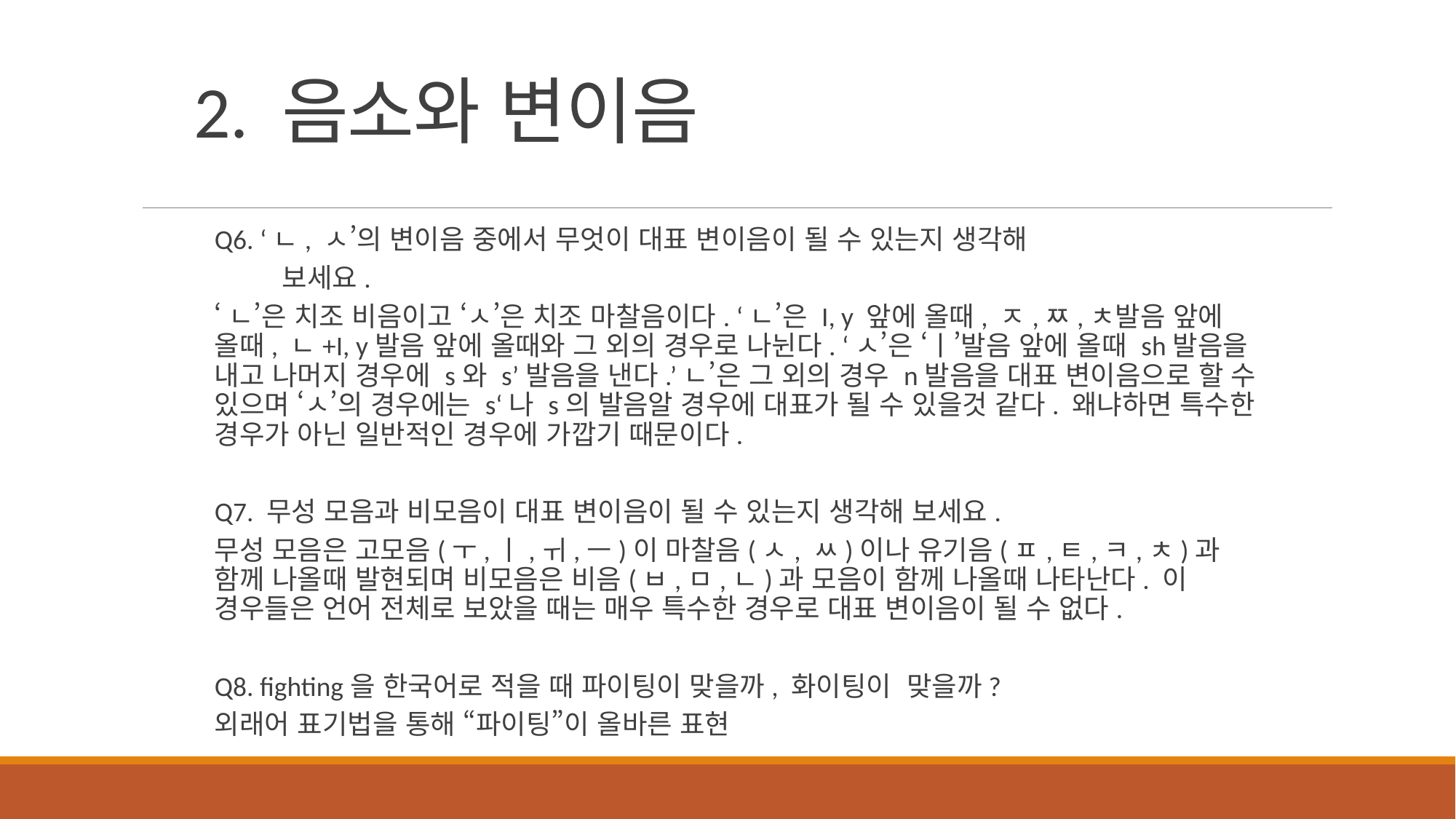

# 2. 음소와 변이음

Q6. ‘ㄴ, ㅅ’의 변이음 중에서 무엇이 대표 변이음이 될 수 있는지 생각해
        보세요.
‘ㄴ’은 치조 비음이고 ‘ㅅ’은 치조 마찰음이다. ‘ㄴ’은 I, y 앞에 올때, ㅈ,ㅉ,ㅊ발음 앞에 올때, ㄴ+I, y발음 앞에 올때와 그 외의 경우로 나뉜다. ‘ㅅ’은 ‘ㅣ’발음 앞에 올때 sh발음을 내고 나머지 경우에 s와 s’발음을 낸다.’ㄴ’은 그 외의 경우 n발음을 대표 변이음으로 할 수 있으며 ‘ㅅ’의 경우에는 s‘나 s의 발음알 경우에 대표가 될 수 있을것 같다. 왜냐하면 특수한 경우가 아닌 일반적인 경우에 가깝기 때문이다.

Q7. 무성 모음과 비모음이 대표 변이음이 될 수 있는지 생각해 보세요.
무성 모음은 고모음(ㅜ,ㅣ,ㅟ,ㅡ)이 마찰음(ㅅ, ㅆ)이나 유기음(ㅍ,ㅌ,ㅋ,ㅊ)과 함께 나올때 발현되며 비모음은 비음(ㅂ,ㅁ,ㄴ)과 모음이 함께 나올때 나타난다. 이 경우들은 언어 전체로 보았을 때는 매우 특수한 경우로 대표 변이음이 될 수 없다.

Q8. fighting을 한국어로 적을 때 파이팅이 맞을까, 화이팅이  맞을까?
외래어 표기법을 통해 “파이팅”이 올바른 표현